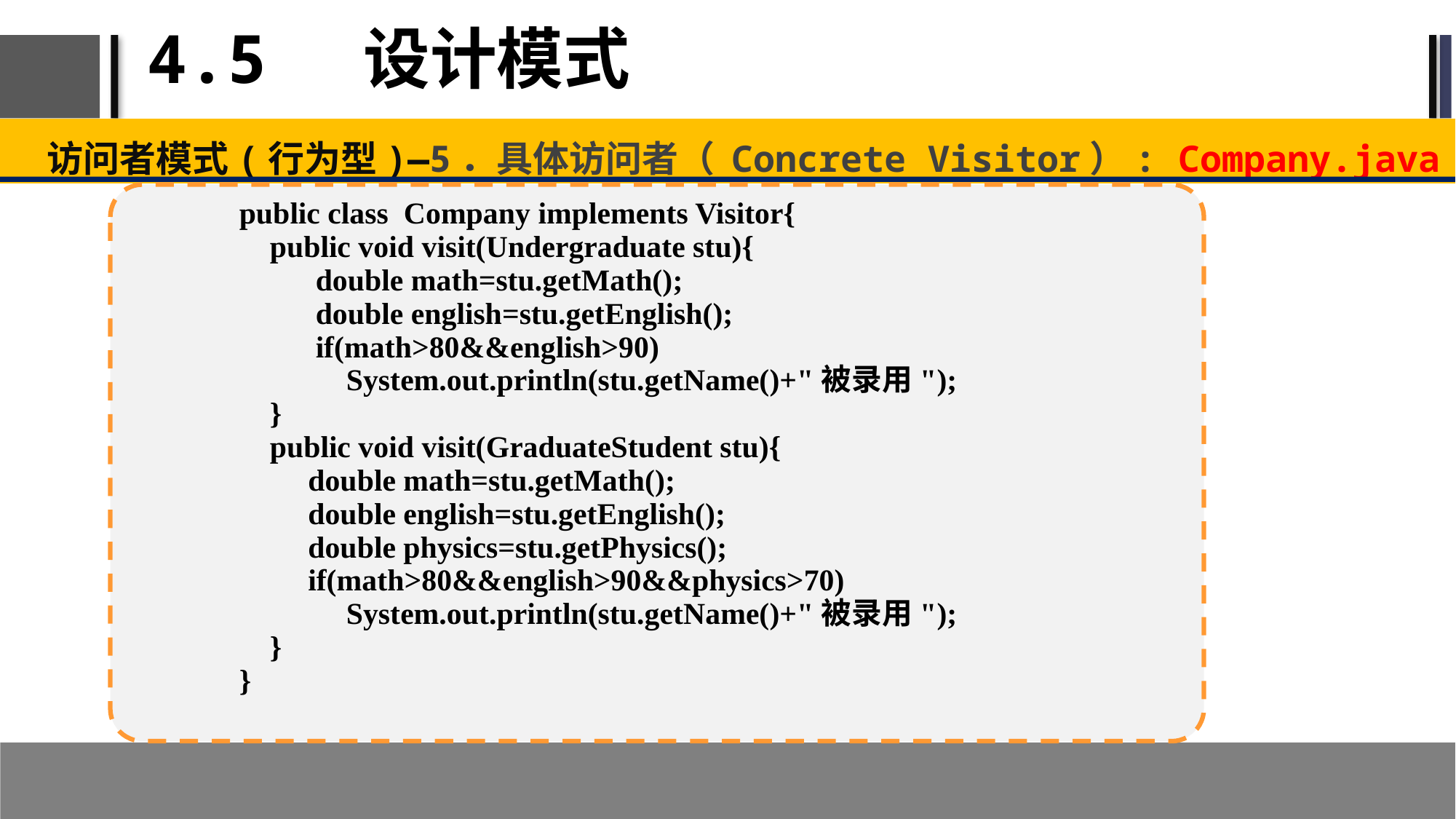

# 4.5  设计模式

访问者模式(行为型)—5．具体访问者（ Concrete Visitor）: Company.java

public class  Company implements Visitor{
    public void visit(Undergraduate stu){
          double math=stu.getMath();
          double english=stu.getEnglish();
          if(math>80&&english>90)
              System.out.println(stu.getName()+"被录用");
    }
    public void visit(GraduateStudent stu){
         double math=stu.getMath();
         double english=stu.getEnglish();
         double physics=stu.getPhysics();
         if(math>80&&english>90&&physics>70)
              System.out.println(stu.getName()+"被录用");
    }
}